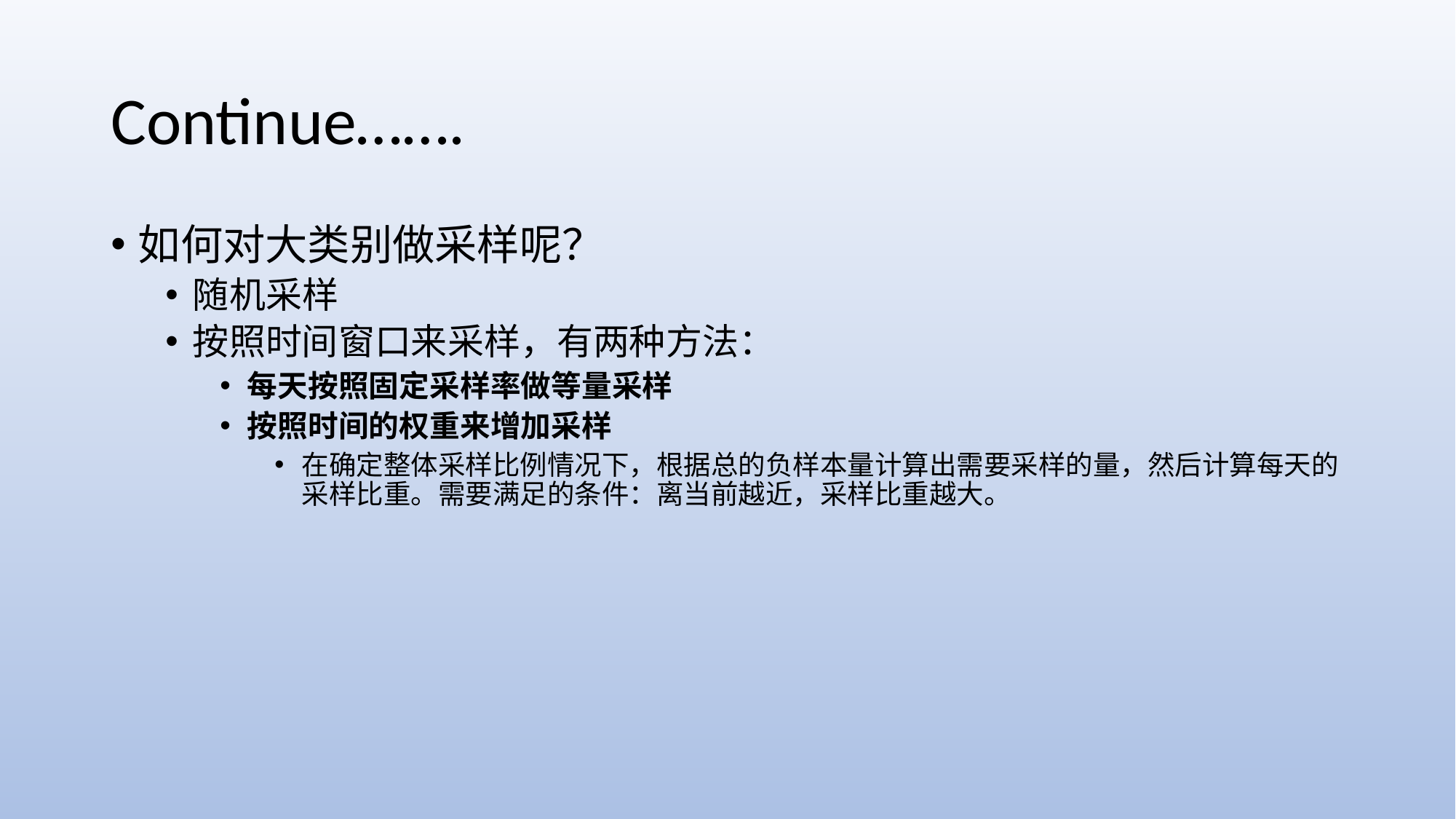

# Continue…….
如何对大类别做采样呢？
随机采样
按照时间窗口来采样，有两种方法：
每天按照固定采样率做等量采样
按照时间的权重来增加采样
在确定整体采样比例情况下，根据总的负样本量计算出需要采样的量，然后计算每天的采样比重。需要满足的条件：离当前越近，采样比重越大。